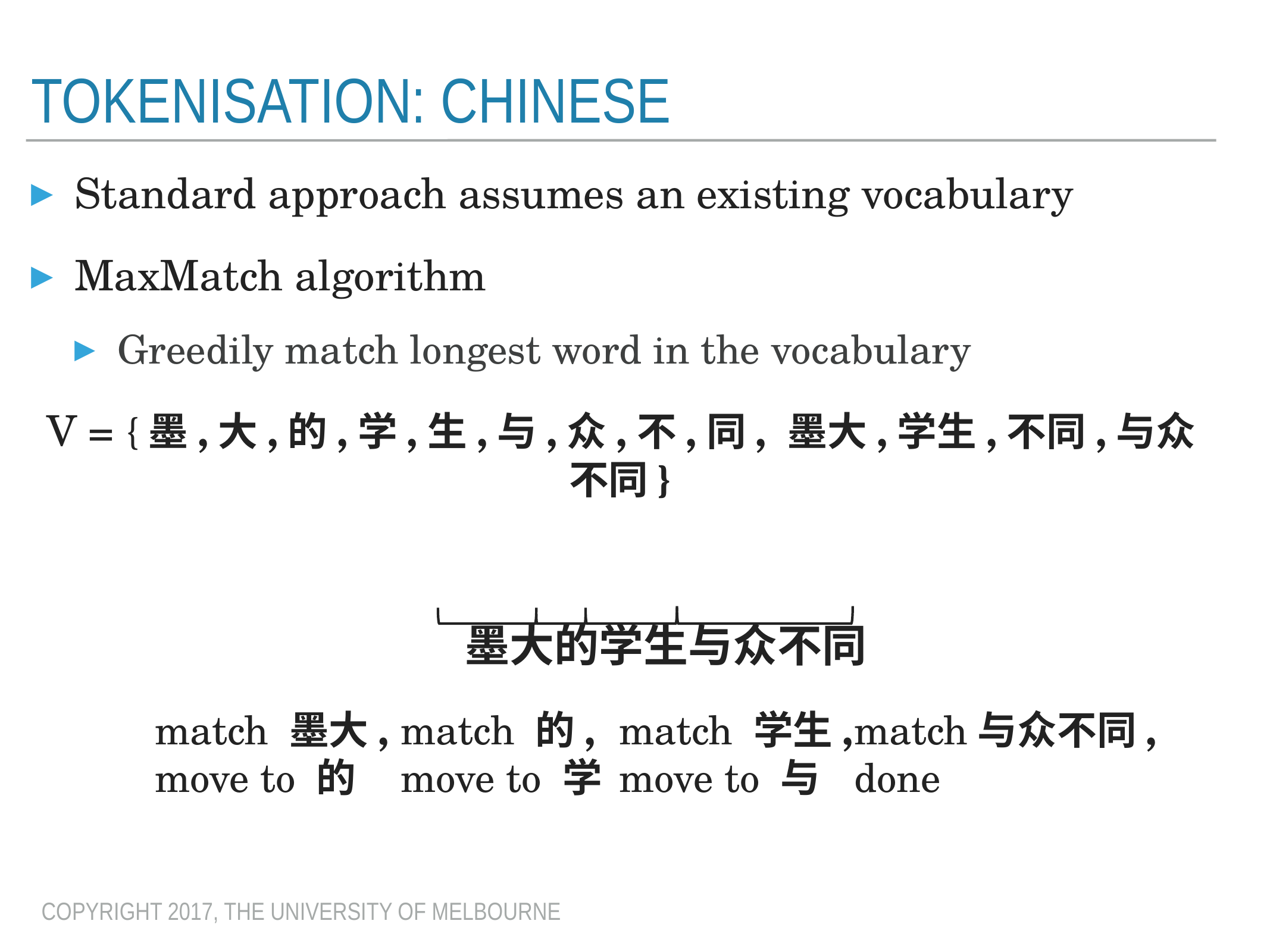

# Tokenisation: Chinese
Standard approach assumes an existing vocabulary
MaxMatch algorithm
Greedily match longest word in the vocabulary
V = {墨,大,的,学,生,与,众,不,同, 墨大,学生,不同,与众不同}

	墨大的学生与众不同

match 墨大, move to 的
match 的, move to 学
match 学生, move to 与
match与众不同, done